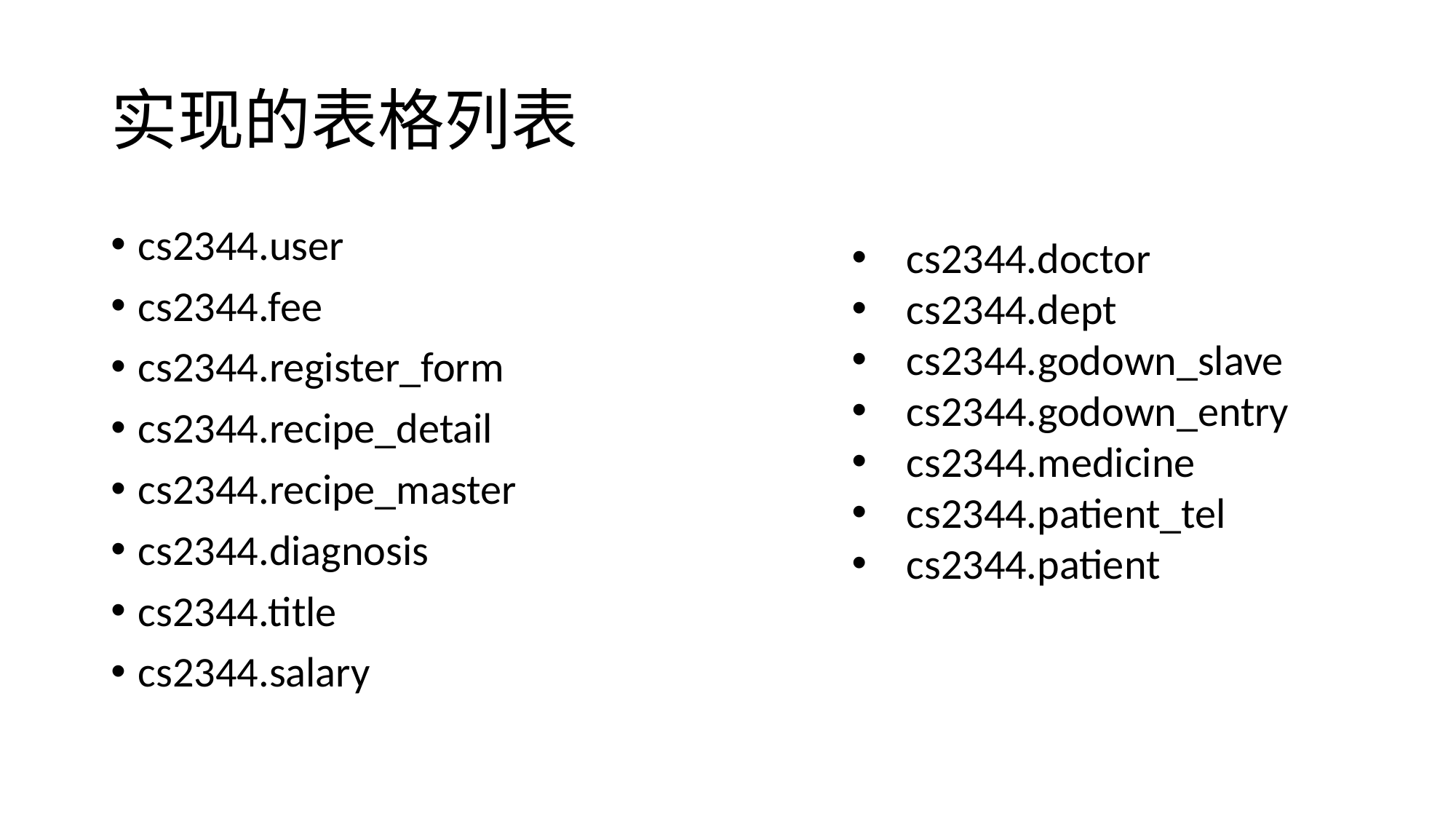

# 实现的表格列表
cs2344.user
cs2344.fee
cs2344.register_form
cs2344.recipe_detail
cs2344.recipe_master
cs2344.diagnosis
cs2344.title
cs2344.salary
cs2344.doctor
cs2344.dept
cs2344.godown_slave
cs2344.godown_entry
cs2344.medicine
cs2344.patient_tel
cs2344.patient